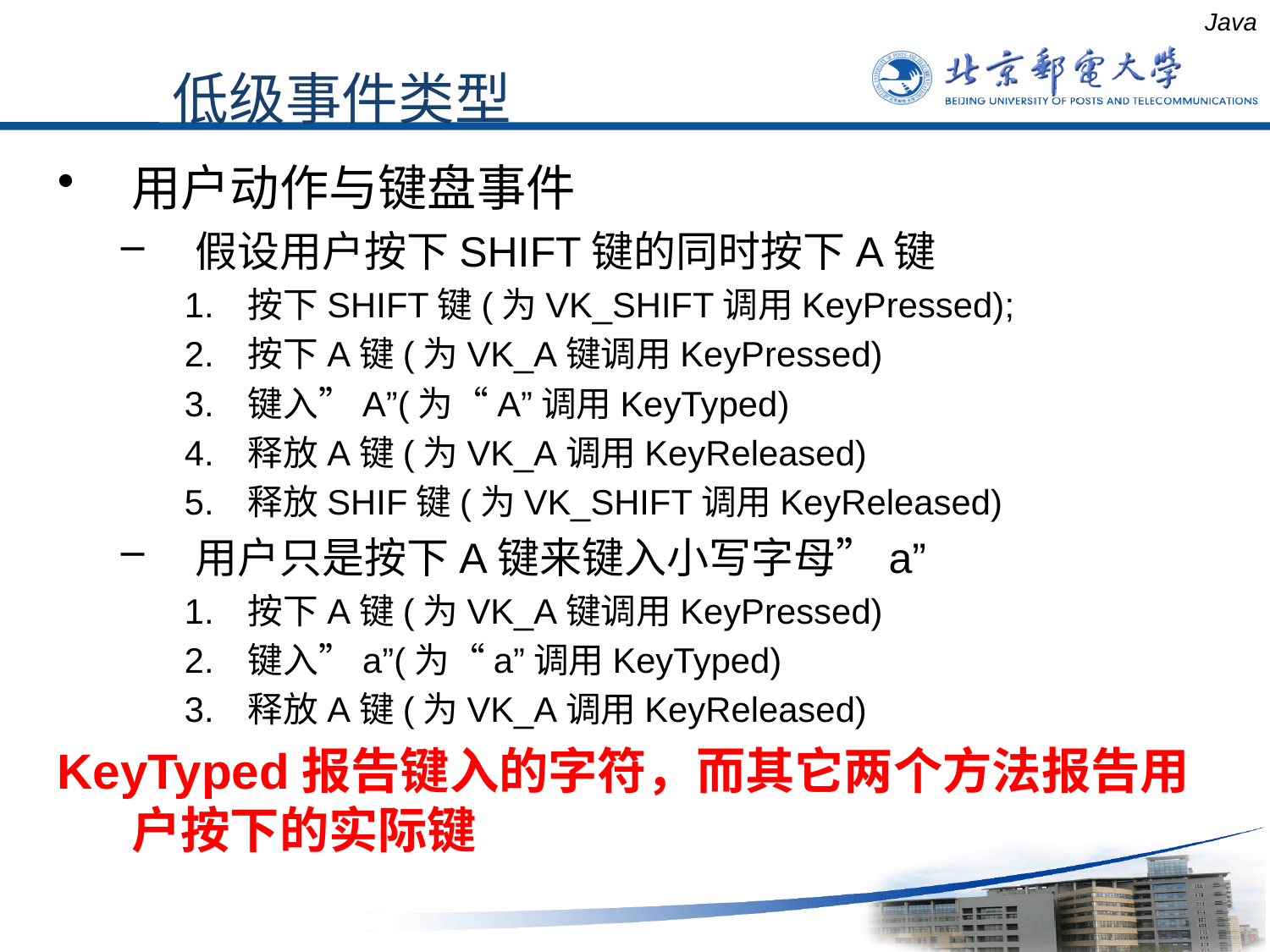

用户动作与键盘事件
假设用户按下SHIFT键的同时按下A键
按下SHIFT键(为VK_SHIFT调用KeyPressed);
按下A键(为VK_A键调用KeyPressed)
键入”A”(为“A”调用KeyTyped)
释放A键(为VK_A调用KeyReleased)
释放SHIF键(为VK_SHIFT调用KeyReleased)
用户只是按下A键来键入小写字母”a”
按下A键(为VK_A键调用KeyPressed)
键入”a”(为“a”调用KeyTyped)
释放A键(为VK_A调用KeyReleased)
KeyTyped报告键入的字符，而其它两个方法报告用户按下的实际键
Java
低级事件类型